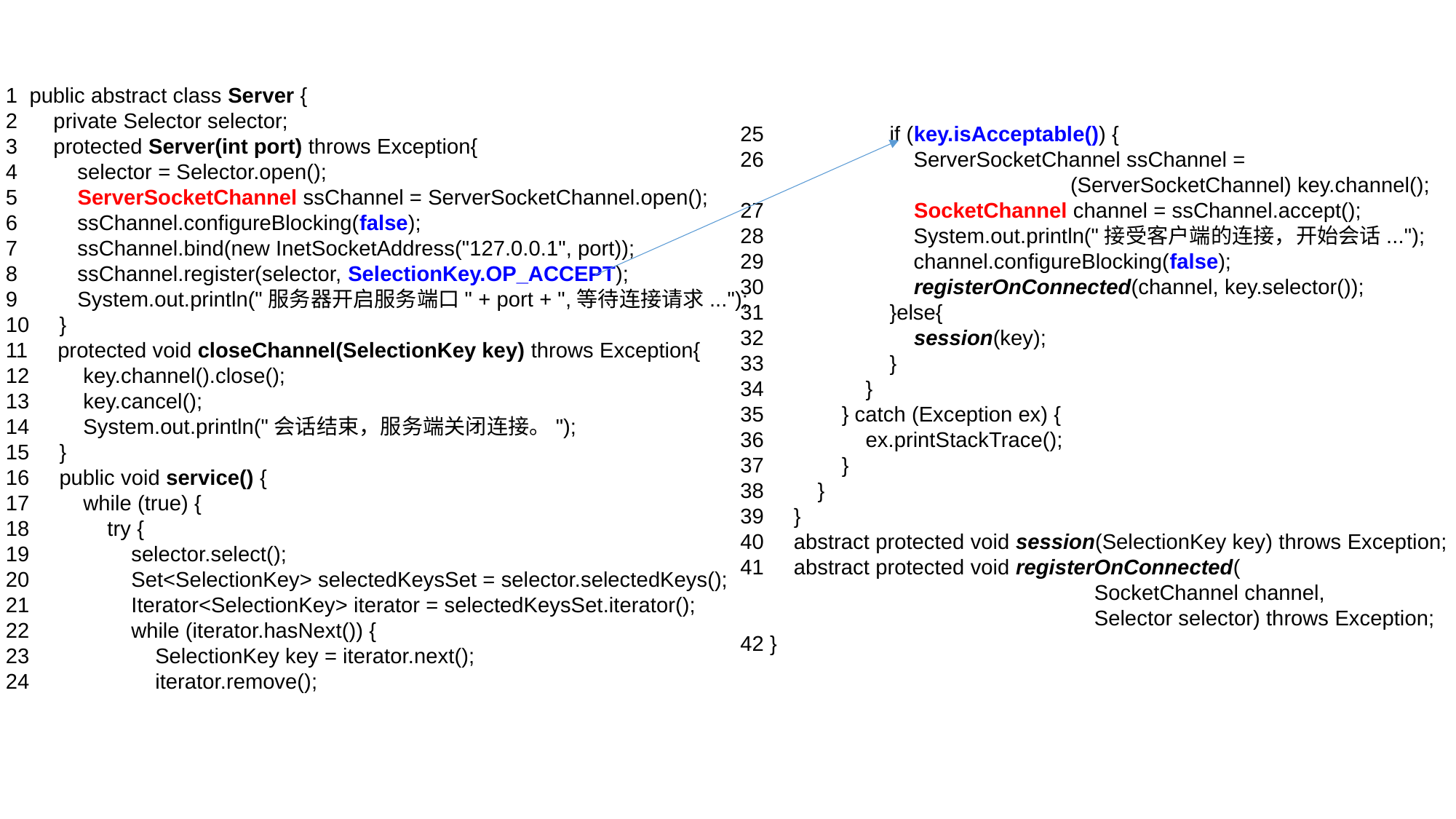

1  public abstract class Server {
2      private Selector selector;
3      protected Server(int port) throws Exception{
4          selector = Selector.open();
5          ServerSocketChannel ssChannel = ServerSocketChannel.open();
6          ssChannel.configureBlocking(false);
7          ssChannel.bind(new InetSocketAddress("127.0.0.1", port));
8          ssChannel.register(selector, SelectionKey.OP_ACCEPT);
9          System.out.println("服务器开启服务端口" + port + ",等待连接请求...");
10     }
11     protected void closeChannel(SelectionKey key) throws Exception{
12         key.channel().close();
13         key.cancel();
14         System.out.println("会话结束，服务端关闭连接。");
15     }
16     public void service() {
17         while (true) {
18             try {
19                 selector.select();
20                 Set<SelectionKey> selectedKeysSet = selector.selectedKeys();
21                 Iterator<SelectionKey> iterator = selectedKeysSet.iterator();
22                 while (iterator.hasNext()) {
23                     SelectionKey key = iterator.next();
24                     iterator.remove();
25                     if (key.isAcceptable()) {
26                         ServerSocketChannel ssChannel =
                                                       (ServerSocketChannel) key.channel();
27                         SocketChannel channel = ssChannel.accept();
28                         System.out.println("接受客户端的连接，开始会话...");
29                         channel.configureBlocking(false);
30                         registerOnConnected(channel, key.selector());
31                     }else{
32                         session(key);
33                     }
34                 }
35             } catch (Exception ex) {
36                 ex.printStackTrace();
37             }
38         }
39     }
40     abstract protected void session(SelectionKey key) throws Exception;
41     abstract protected void registerOnConnected(
                                                           SocketChannel channel,
                                                           Selector selector) throws Exception;
42 }